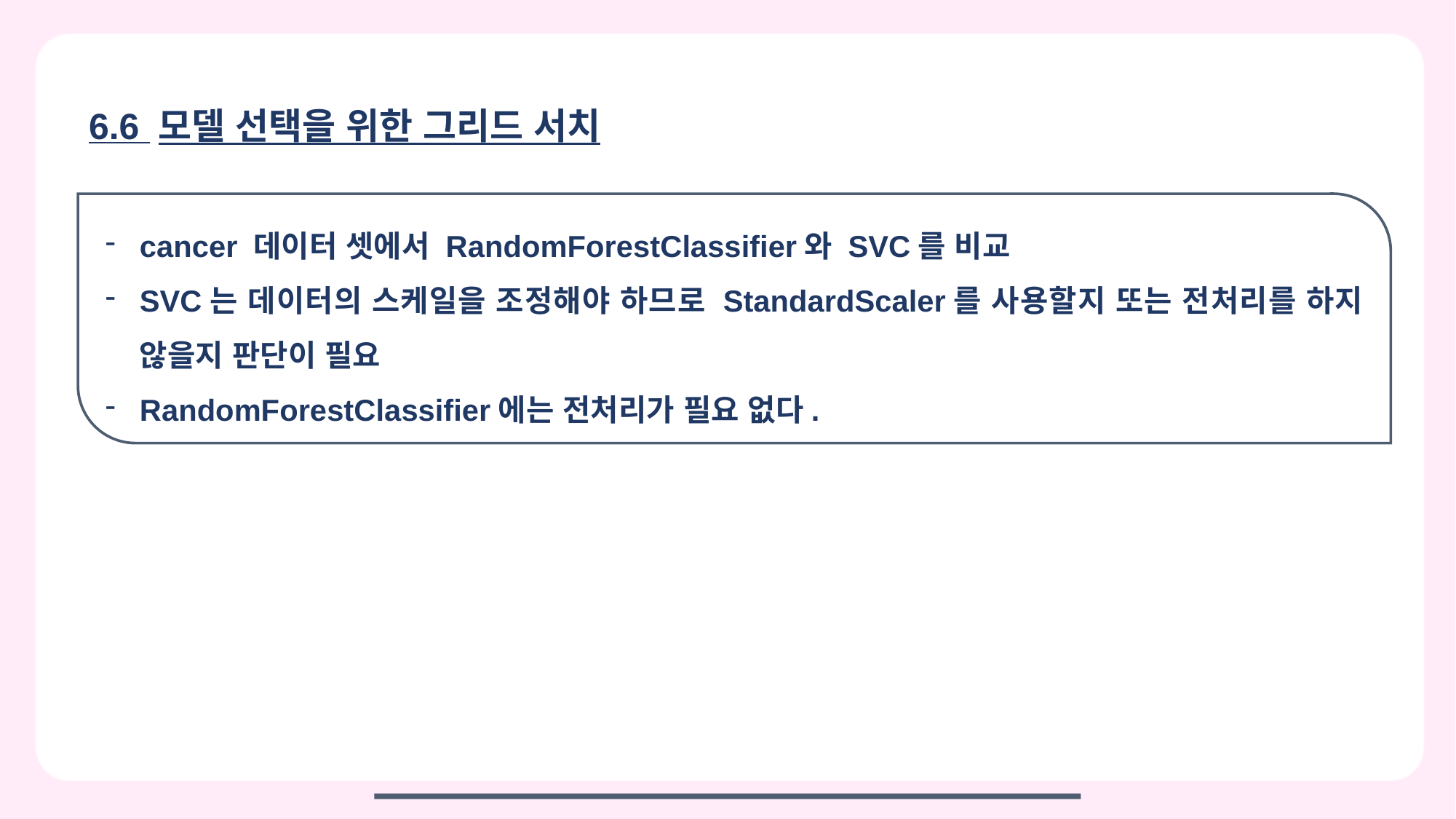

6.6 모델 선택을 위한 그리드 서치
cancer 데이터 셋에서 RandomForestClassifier와 SVC를 비교
SVC는 데이터의 스케일을 조정해야 하므로 StandardScaler를 사용할지 또는 전처리를 하지 않을지 판단이 필요
RandomForestClassifier에는 전처리가 필요 없다.